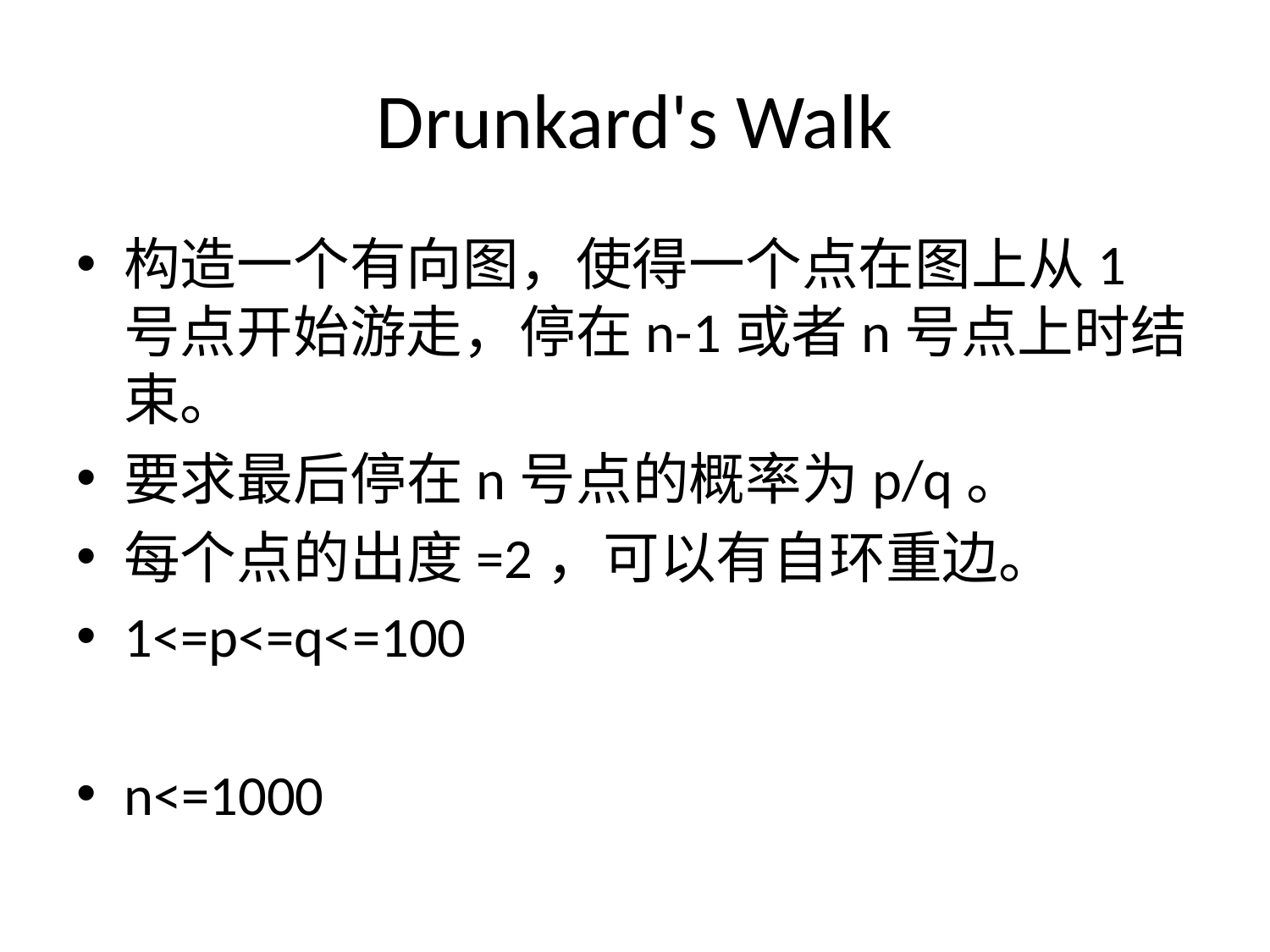

# Drunkard's Walk
构造一个有向图，使得一个点在图上从1号点开始游走，停在n-1或者n号点上时结束。
要求最后停在n号点的概率为p/q。
每个点的出度=2，可以有自环重边。
1<=p<=q<=100

n<=1000